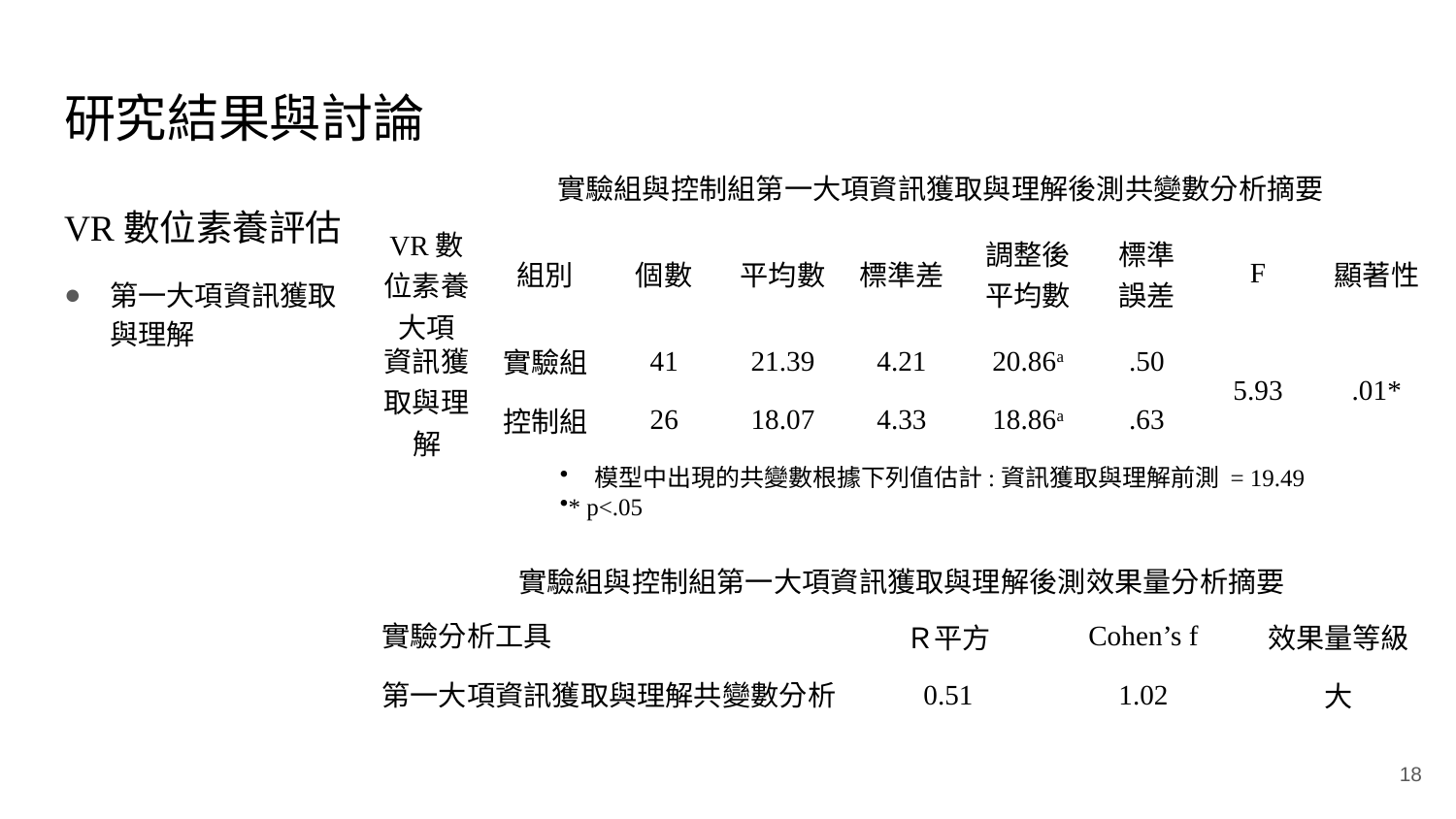

# 研究結果與討論
實驗組與控制組第一大項資訊獲取與理解後測共變數分析摘要
VR數位素養評估
第一大項資訊獲取與理解

| VR數位素養大項 | 組別 | 個數 | 平均數 | 標準差 | 調整後平均數 | 標準誤差 | F | 顯著性 |
| --- | --- | --- | --- | --- | --- | --- | --- | --- |
| 資訊獲取與理解 | 實驗組 | 41 | 21.39 | 4.21 | 20.86a | .50 | 5.93 | .01\* |
|  | 控制組 | 26 | 18.07 | 4.33 | 18.86a | .63 |  |  |
模型中出現的共變數根據下列值估計:資訊獲取與理解前測 = 19.49
* p<.05
實驗組與控制組第一大項資訊獲取與理解後測效果量分析摘要
| 實驗分析工具 | Ｒ平方 | Cohen’s f | 效果量等級 |
| --- | --- | --- | --- |
| 第一大項資訊獲取與理解共變數分析 | 0.51 | 1.02 | 大 |
18